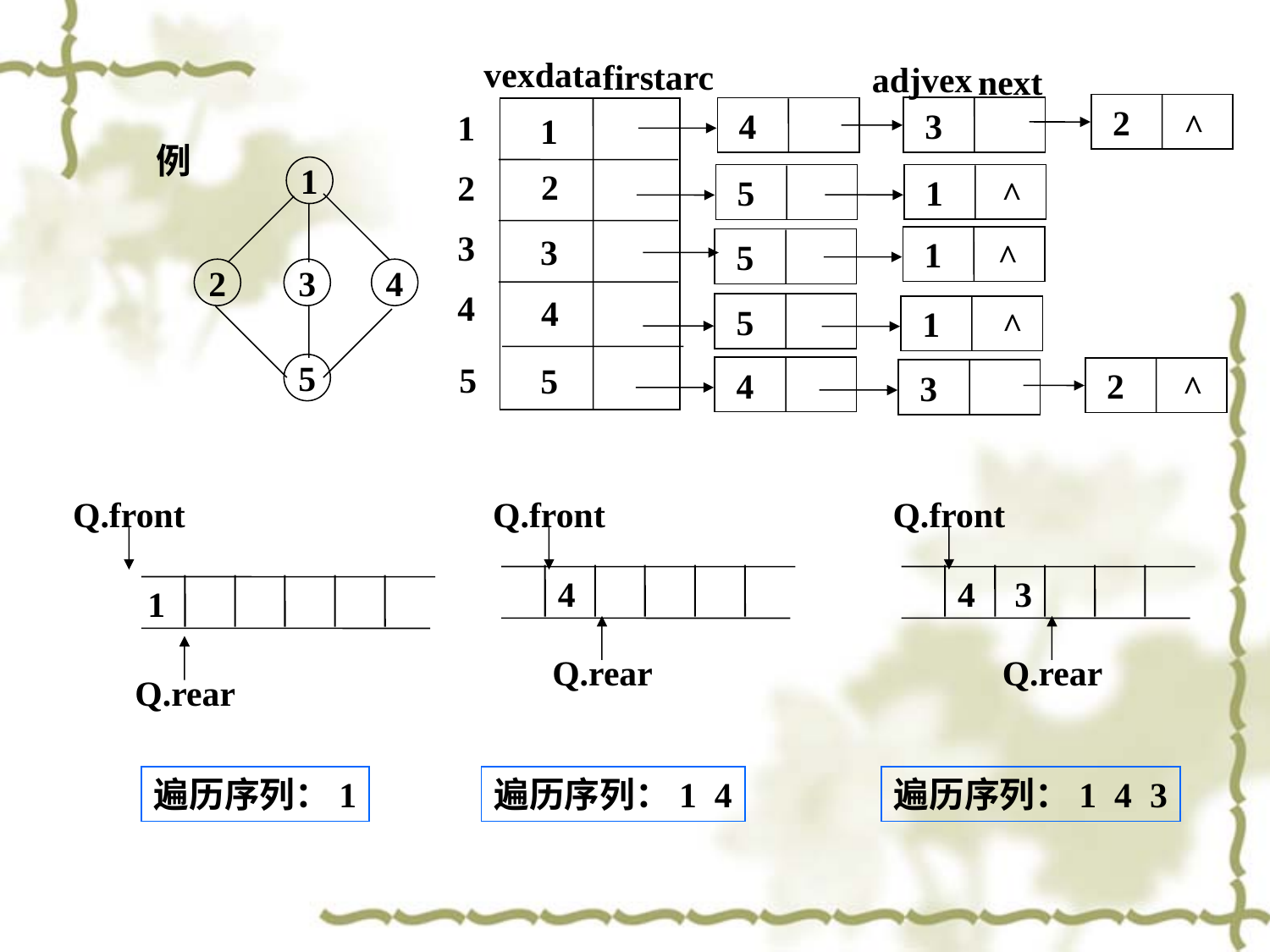

vexdata
firstarc
adjvex
next
 2

 3

 4

^

1
1
2
2

 1

 5

^
3

3
 1

^
 5

4

4
 5

 1

^

5
5
 4

 2

 3

^
例
1

2
3
4

5
Q.front

1

Q.rear
遍历序列：1
Q.front

4

Q.rear

遍历序列：1  4
Q.front

4

3

Q.rear

遍历序列：1  4  3